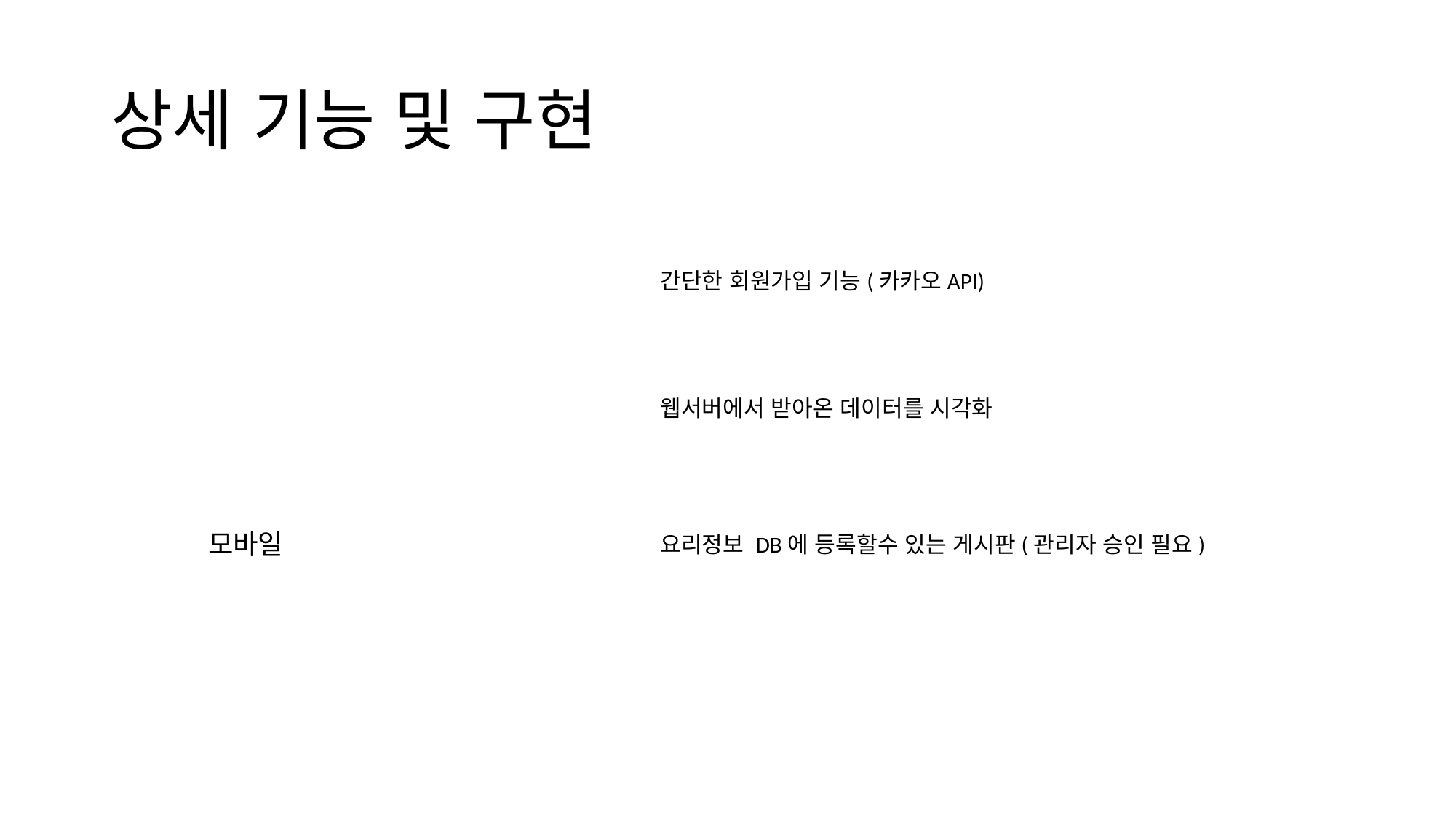

# 상세 기능 및 구현
간단한 회원가입 기능(카카오API)
웹서버에서 받아온 데이터를 시각화
요리정보 DB에 등록할수 있는 게시판(관리자 승인 필요)
모바일